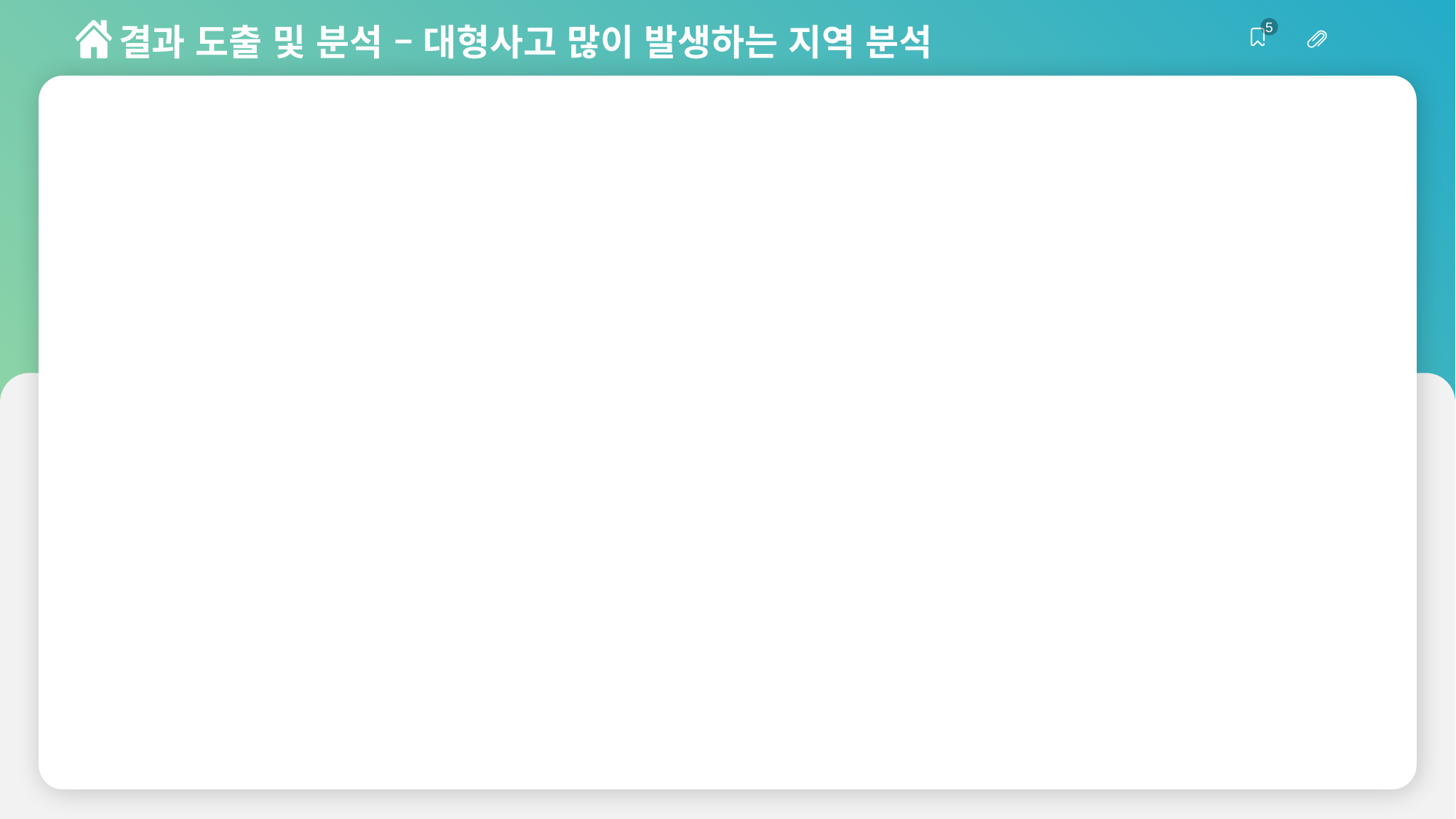

결과 도출 및 분석 – 대형사고 많이 발생하는 지역 분석
5

CONTENT A